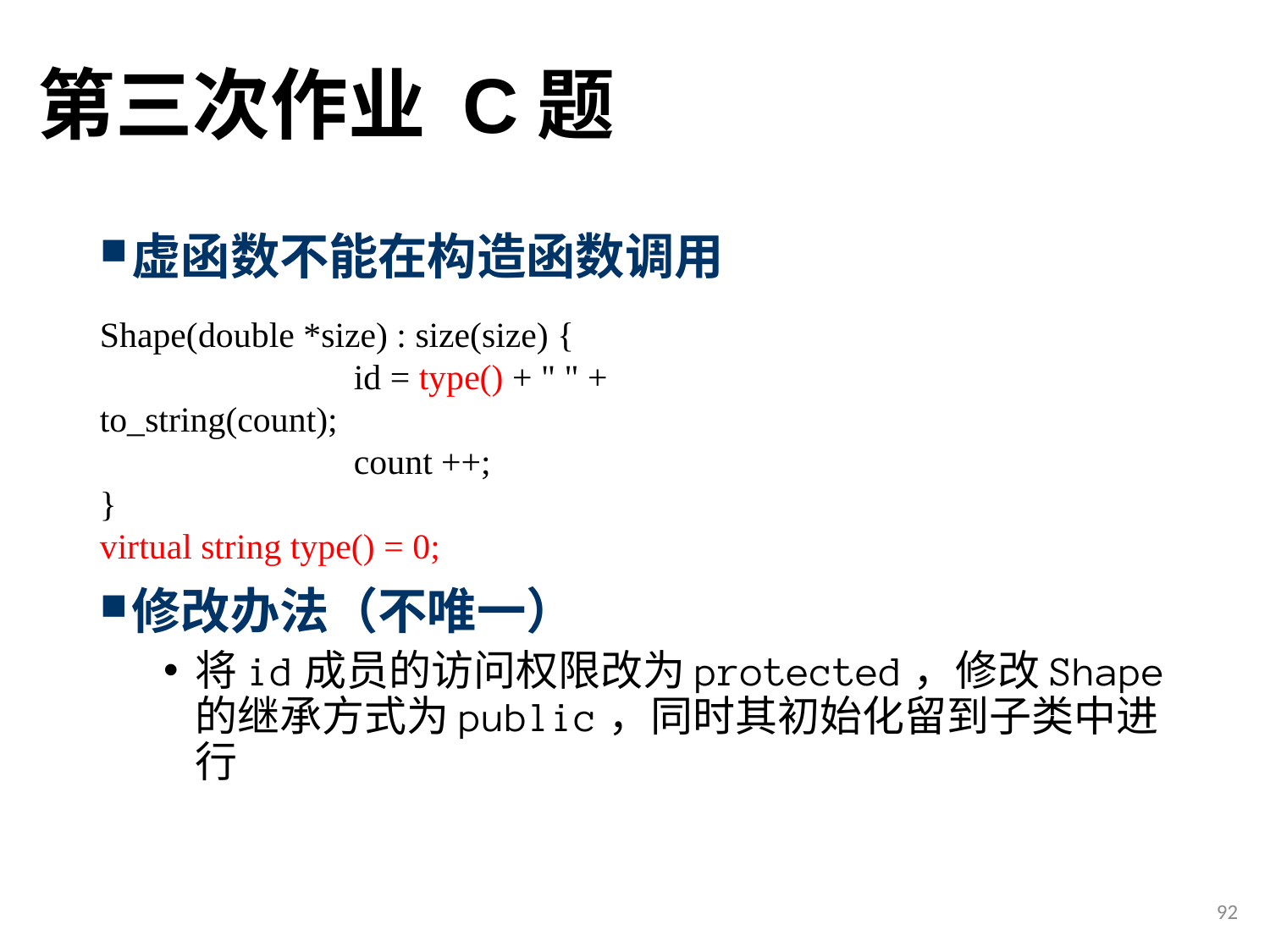

# 第三次作业 C题
虚函数不能在构造函数调用

修改办法（不唯一）
将id成员的访问权限改为protected，修改Shape的继承方式为public，同时其初始化留到子类中进行

Shape(double *size) : size(size) {
		id = type() + " " + to_string(count);
		count ++;
}
virtual string type() = 0;
92